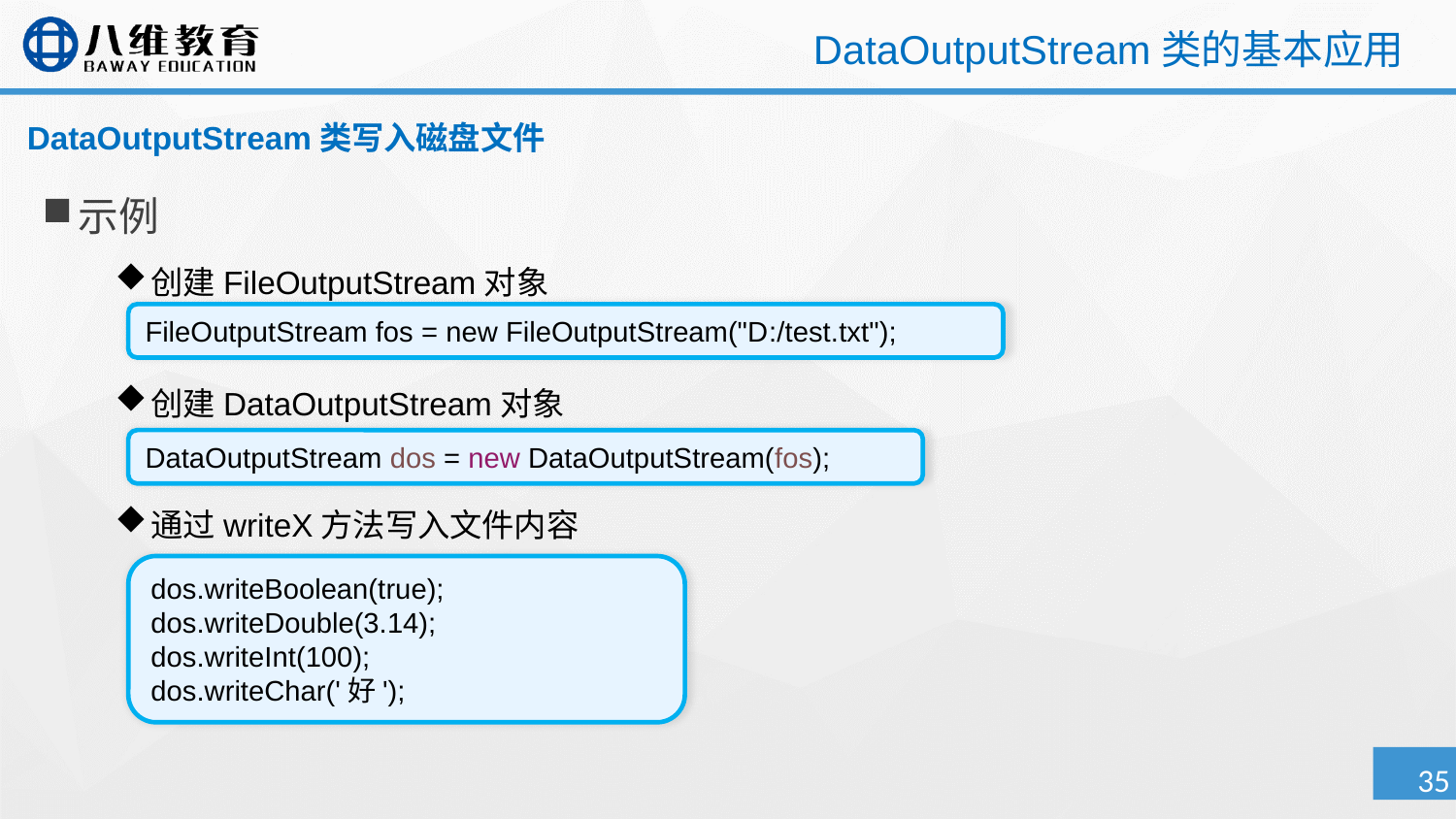

# DataOutputStream类的基本应用
DataOutputStream类写入磁盘文件
示例
创建FileOutputStream对象

创建DataOutputStream对象

通过writeX方法写入文件内容

FileOutputStream fos = new FileOutputStream("D:/test.txt");

DataOutputStream dos = new DataOutputStream(fos);

dos.writeBoolean(true);
dos.writeDouble(3.14);
dos.writeInt(100);
dos.writeChar('好');